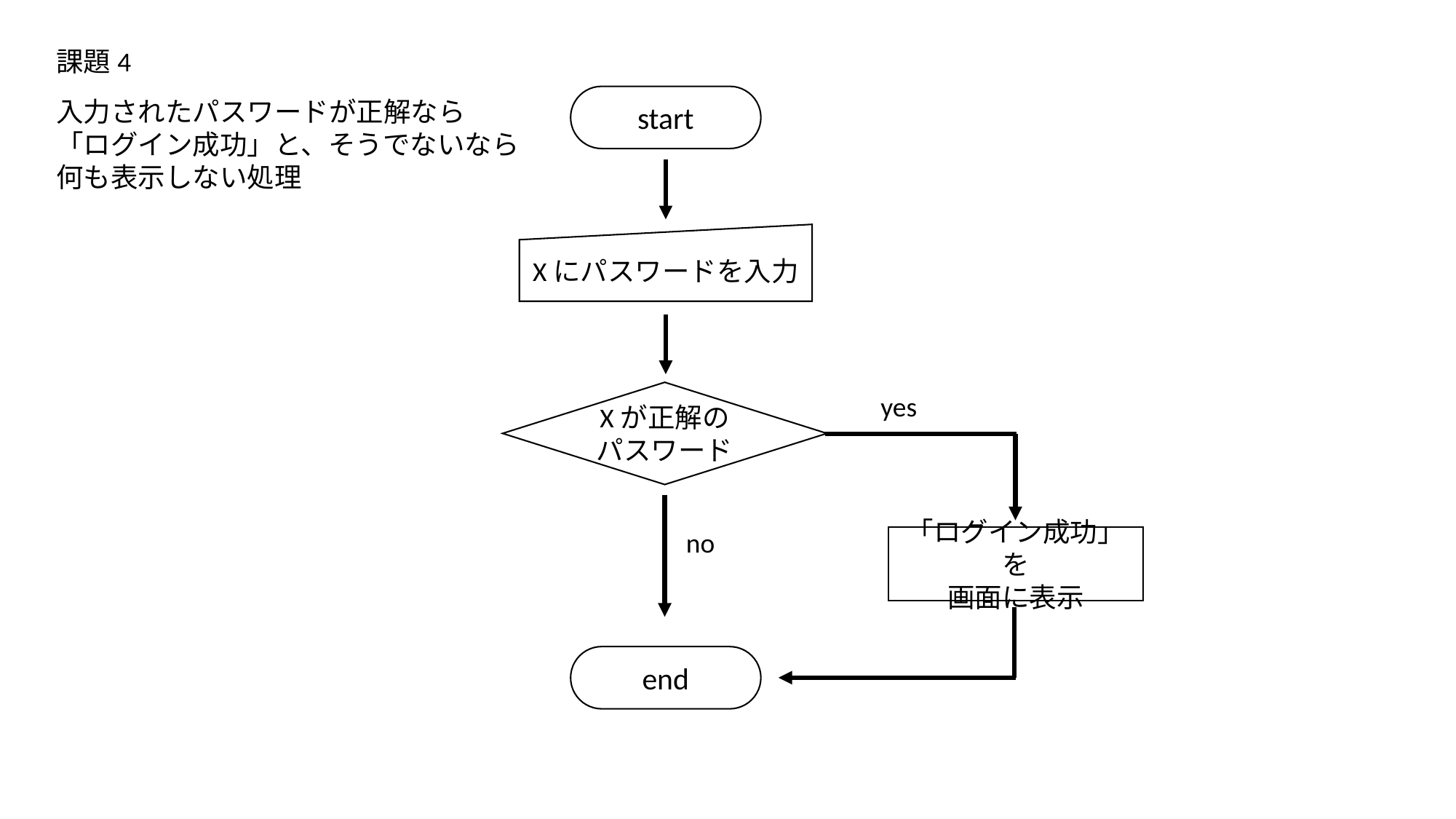

課題4
start
入力されたパスワードが正解なら
「ログイン成功」と、そうでないなら
何も表示しない処理
Xにパスワードを入力
Xが正解のパスワード
yes
no
「ログイン成功」を
画面に表示
end